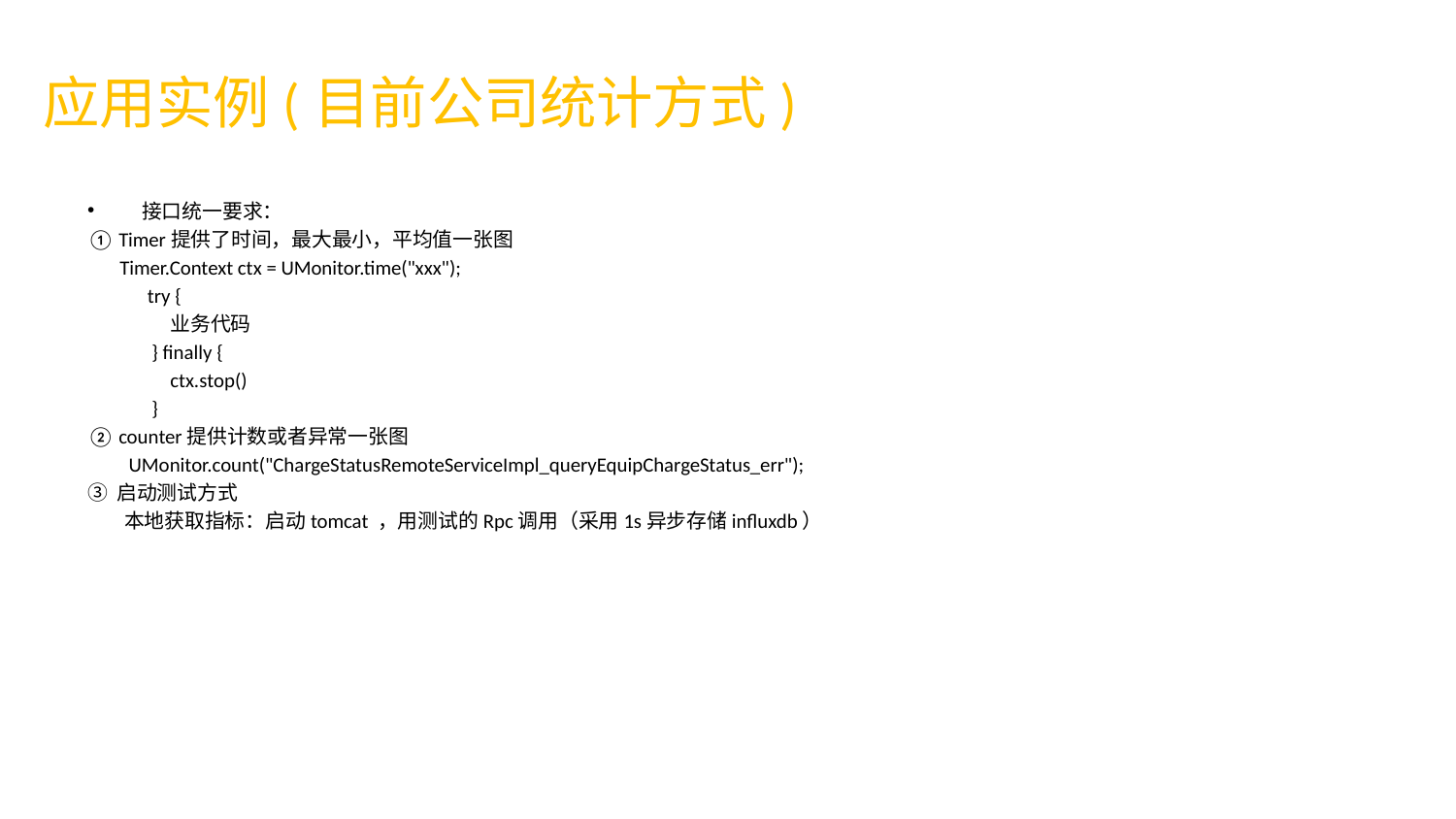

# 应用实例(目前公司统计方式)
接口统一要求：
① Timer提供了时间，最大最小，平均值一张图
       Timer.Context ctx = UMonitor.time("xxx");
             try {
                 业务代码
              } finally {
                  ctx.stop()
              }
② counter提供计数或者异常一张图
         UMonitor.count("ChargeStatusRemoteServiceImpl_queryEquipChargeStatus_err");
③ 启动测试方式
       本地获取指标：启动tomcat ，用测试的Rpc调用（采用1s异步存储influxdb）